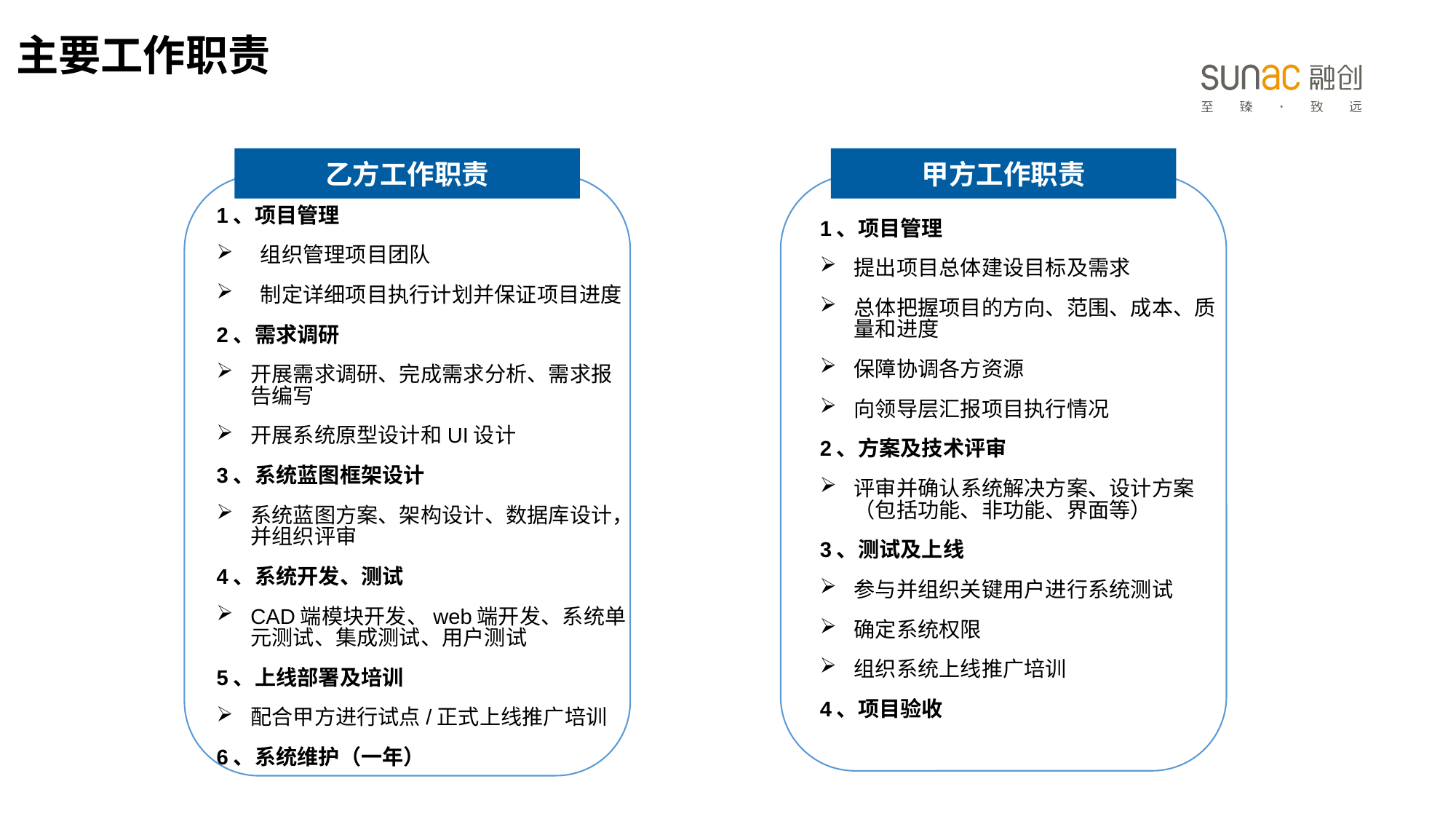

主要工作职责

1、项目管理
 组织管理项目团队
 制定详细项目执行计划并保证项目进度
2、需求调研
开展需求调研、完成需求分析、需求报告编写
开展系统原型设计和UI设计
3、系统蓝图框架设计
系统蓝图方案、架构设计、数据库设计，并组织评审
4、系统开发、测试
CAD端模块开发、web端开发、系统单元测试、集成测试、用户测试
5、上线部署及培训
配合甲方进行试点/正式上线推广培训
6、系统维护（一年）
乙方工作职责

甲方工作职责

1、项目管理
提出项目总体建设目标及需求
总体把握项目的方向、范围、成本、质量和进度
保障协调各方资源
向领导层汇报项目执行情况
2、方案及技术评审
评审并确认系统解决方案、设计方案（包括功能、非功能、界面等）
3、测试及上线
参与并组织关键用户进行系统测试
确定系统权限
组织系统上线推广培训
4、项目验收